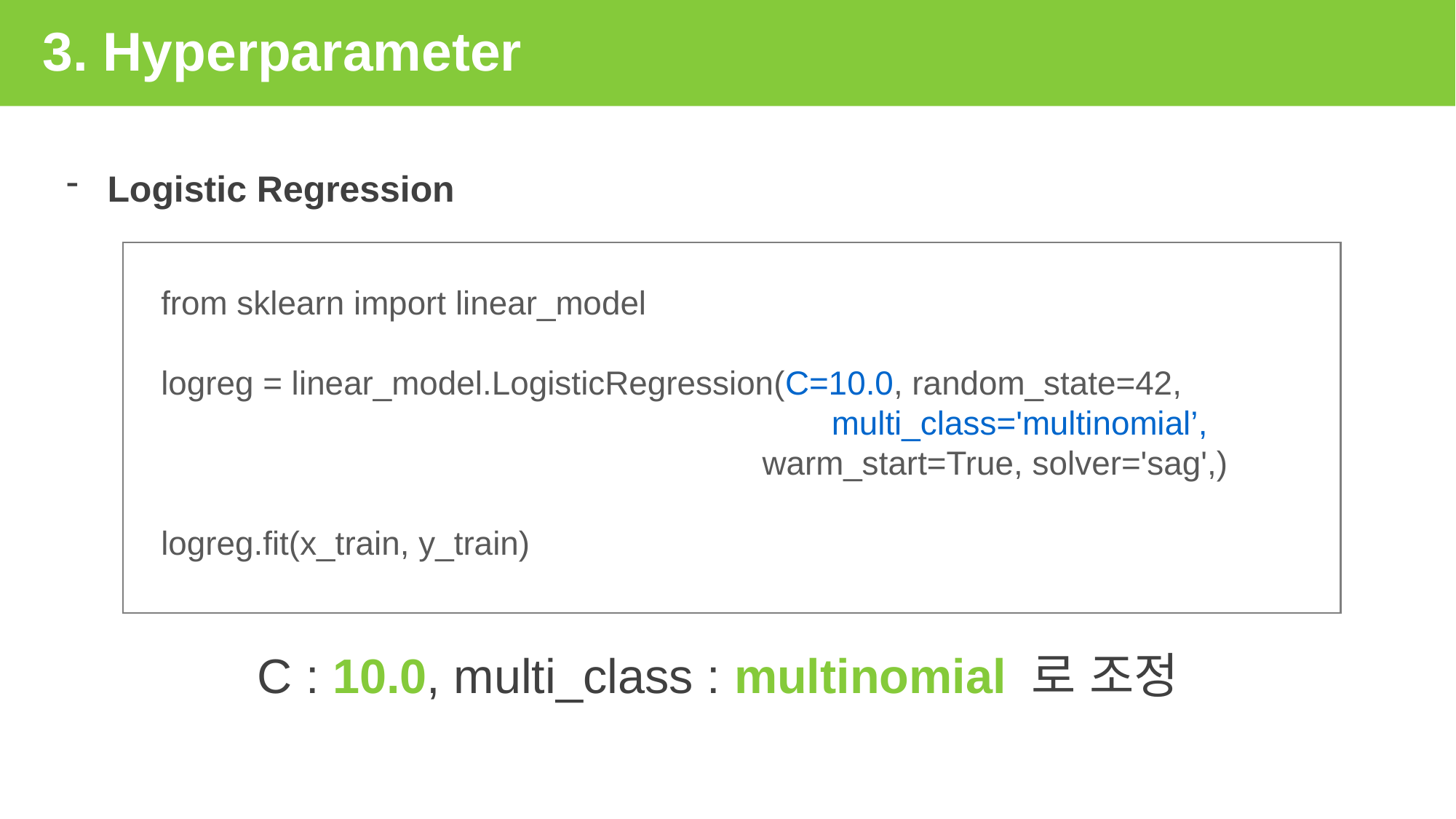

# 3. Hyperparameter
Logistic Regression

from sklearn import linear_model

logreg = linear_model.LogisticRegression(C=10.0, random_state=42,
			                                     multi_class='multinomial’,
					      warm_start=True, solver='sag',)

logreg.fit(x_train, y_train)
C : 10.0, multi_class : multinomial 로 조정